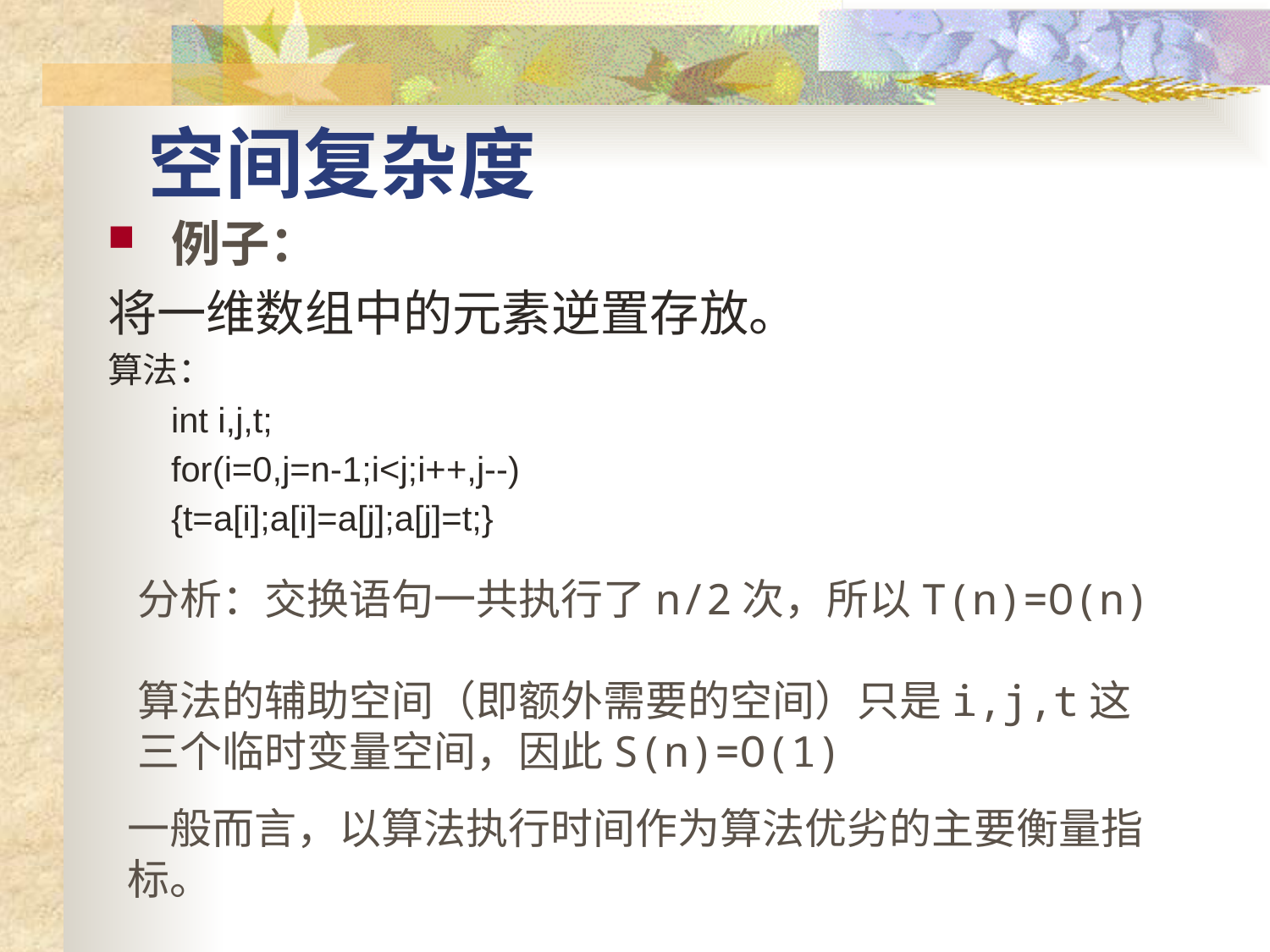

# 空间复杂度
例子：
将一维数组中的元素逆置存放。
算法：
	int i,j,t;
	for(i=0,j=n-1;i<j;i++,j--)
	{t=a[i];a[i]=a[j];a[j]=t;}

分析：交换语句一共执行了n/2次，所以T(n)=O(n)

算法的辅助空间（即额外需要的空间）只是i,j,t这三个临时变量空间，因此S(n)=O(1)
一般而言，以算法执行时间作为算法优劣的主要衡量指标。